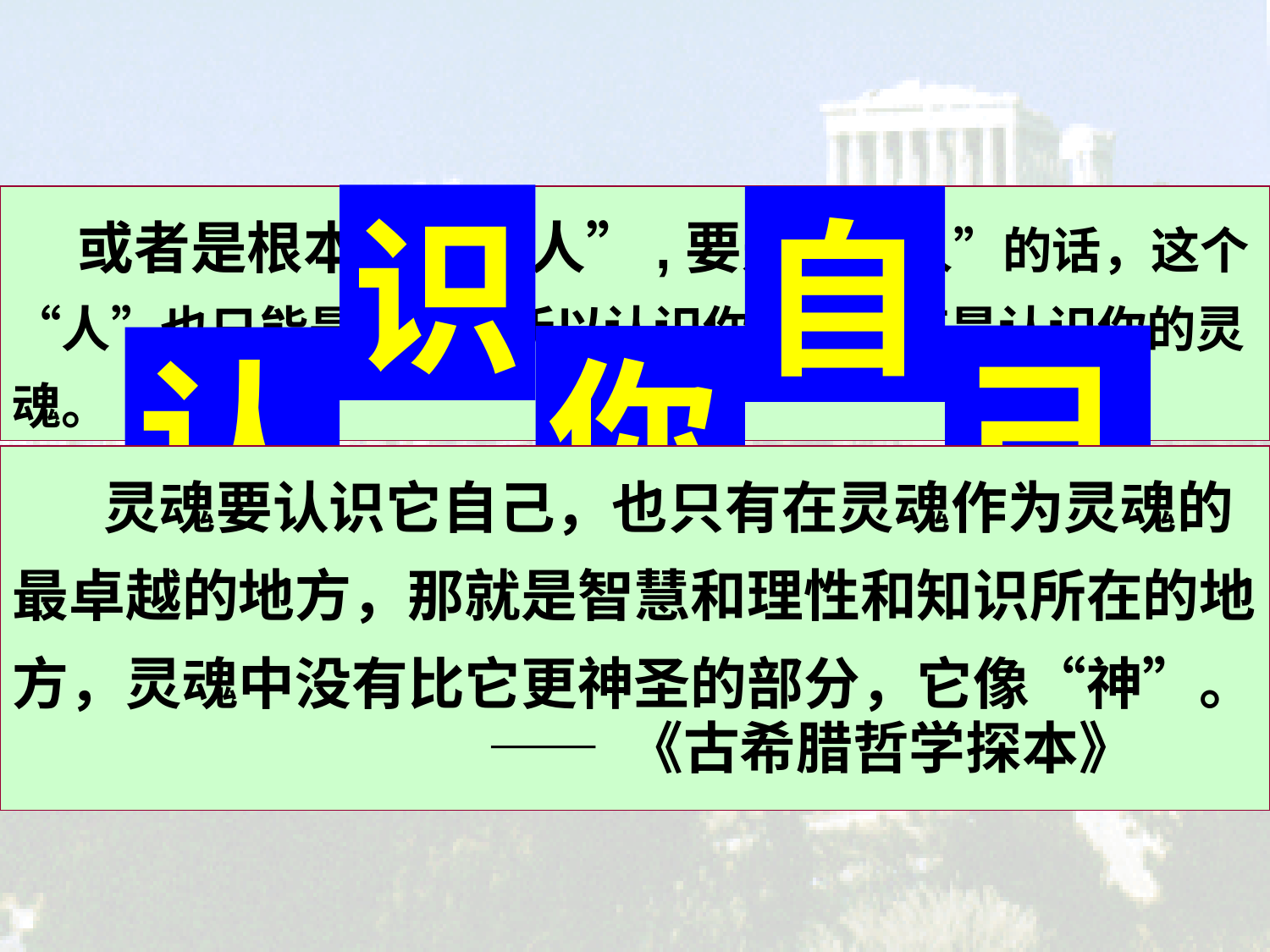

识
自
    或者是根本没有“人”,要是有“人”的话，这个“人”也只能是灵魂。所以认识你自己应该是认识你的灵魂。
己
你
认
      灵魂要认识它自己，也只有在灵魂作为灵魂的最卓越的地方，那就是智慧和理性和知识所在的地方，灵魂中没有比它更神圣的部分，它像“神”。

—— 《古希腊哲学探本》